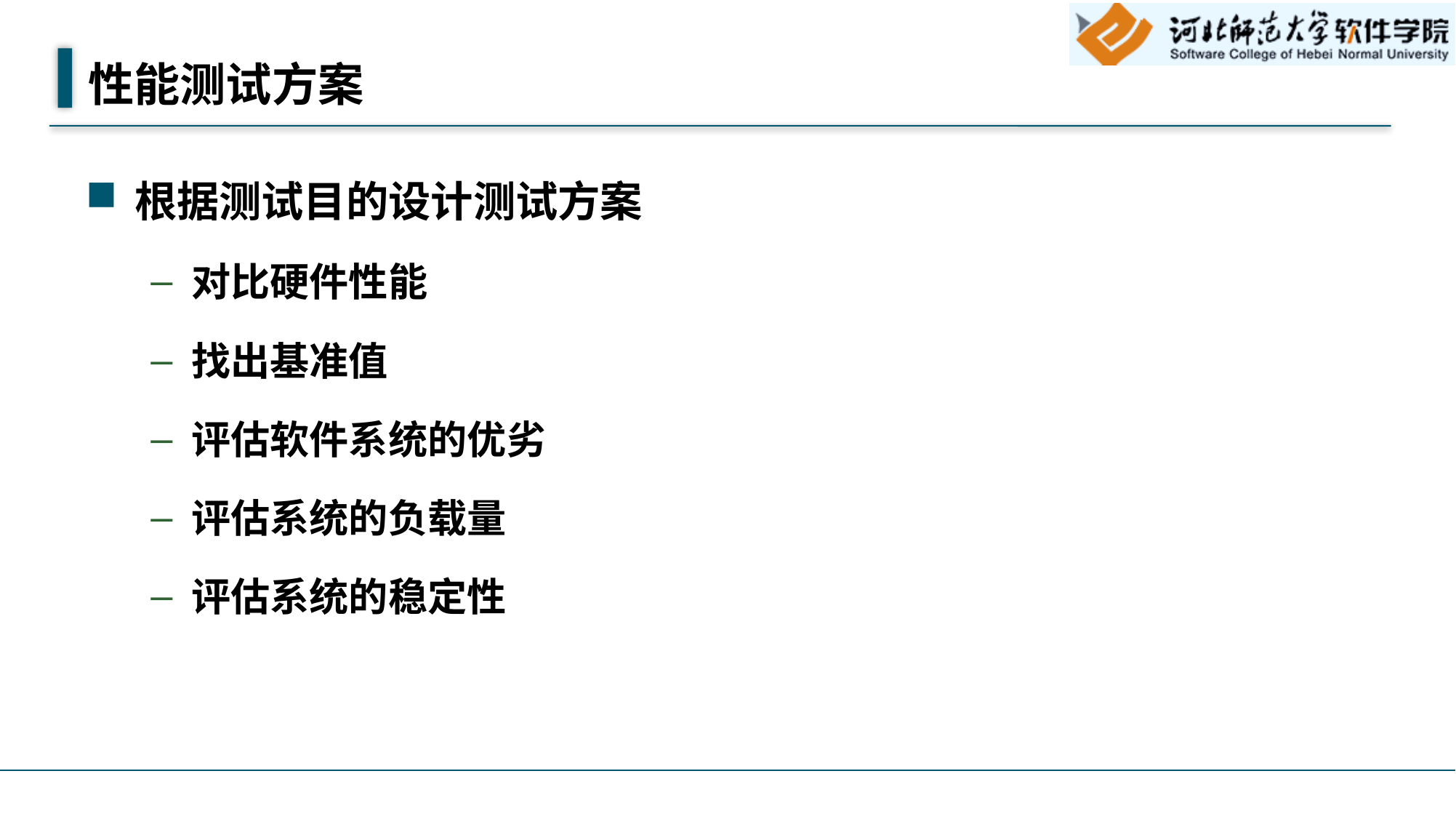

# 性能测试方案
根据测试目的设计测试方案
对比硬件性能
找出基准值
评估软件系统的优劣
评估系统的负载量
评估系统的稳定性